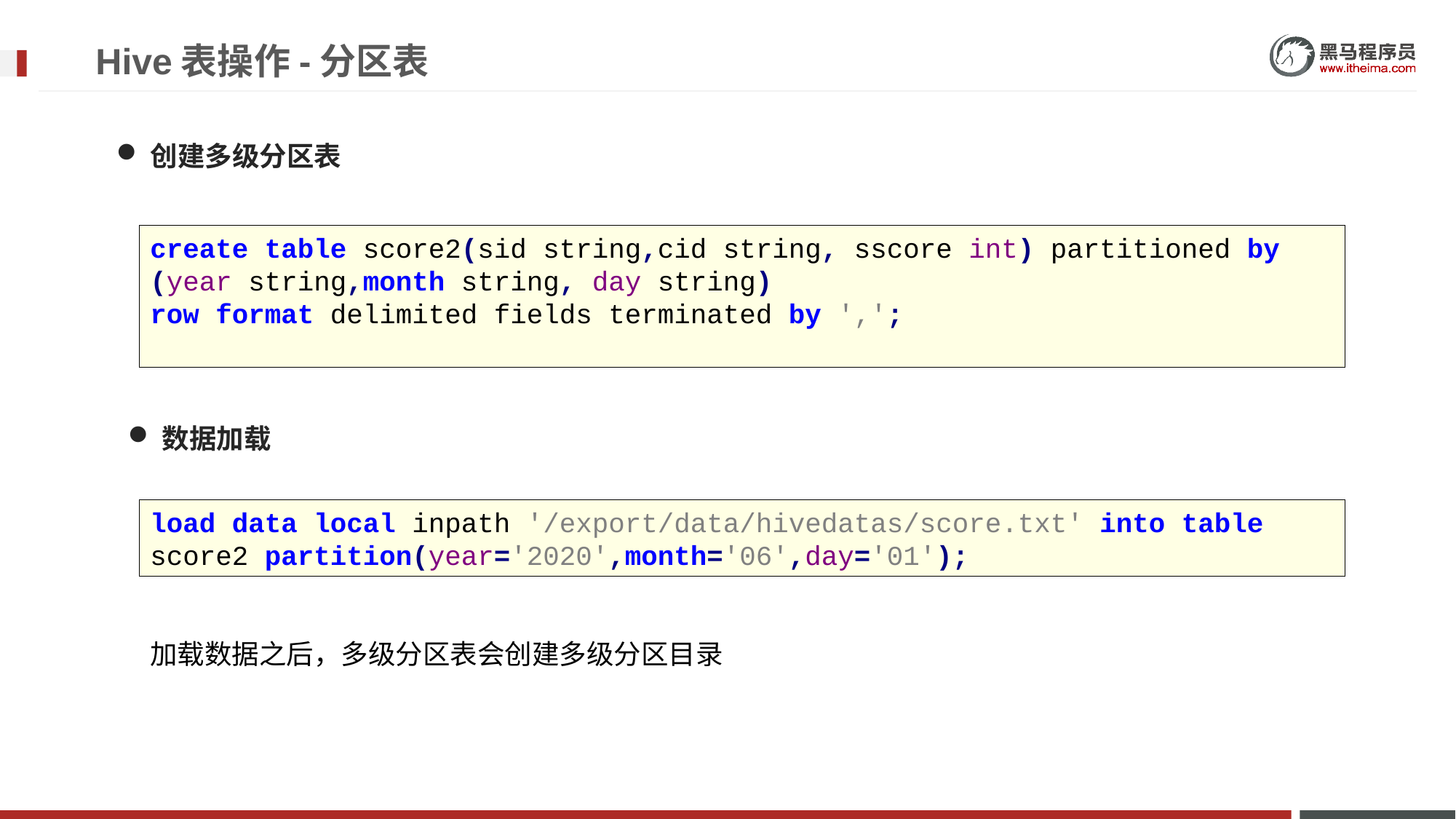

# Hive表操作-分区表
创建多级分区表
create table score2(sid string,cid string, sscore int) partitioned by (year string,month string, day string)
row format delimited fields terminated by ',';

数据加载
load data local inpath '/export/data/hivedatas/score.txt' into table score2 partition(year='2020',month='06',day='01');
加载数据之后，多级分区表会创建多级分区目录